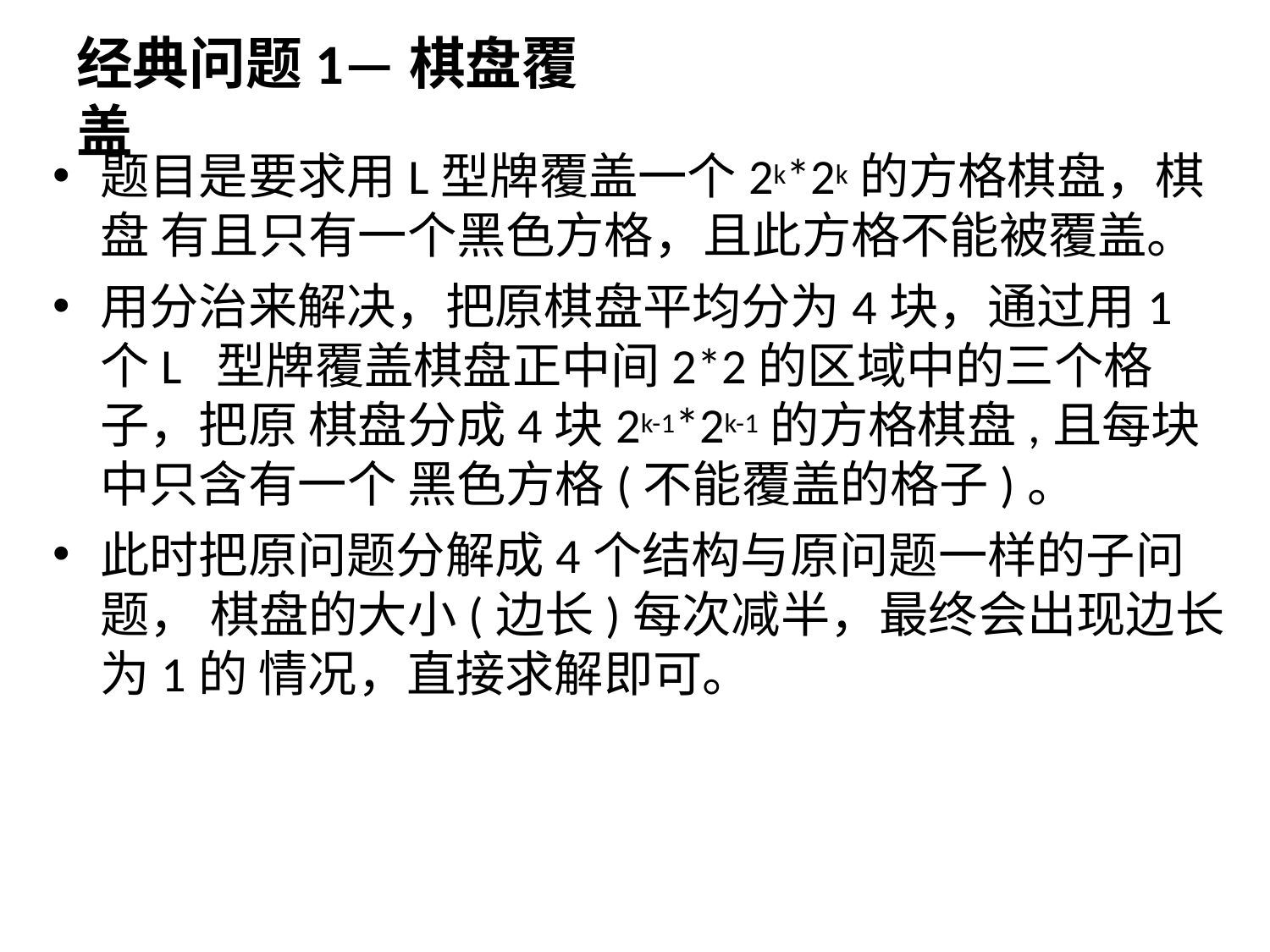

# 经典问题1—棋盘覆盖
题目是要求用L型牌覆盖一个2k*2k的方格棋盘，棋盘 有且只有一个黑色方格，且此方格不能被覆盖。
用分治来解决，把原棋盘平均分为4块，通过用1个L  型牌覆盖棋盘正中间2*2的区域中的三个格子，把原 棋盘分成4块2k-1*2k-1的方格棋盘,且每块中只含有一个 黑色方格(不能覆盖的格子)。
此时把原问题分解成4个结构与原问题一样的子问题， 棋盘的大小(边长)每次减半，最终会出现边长为1的 情况，直接求解即可。